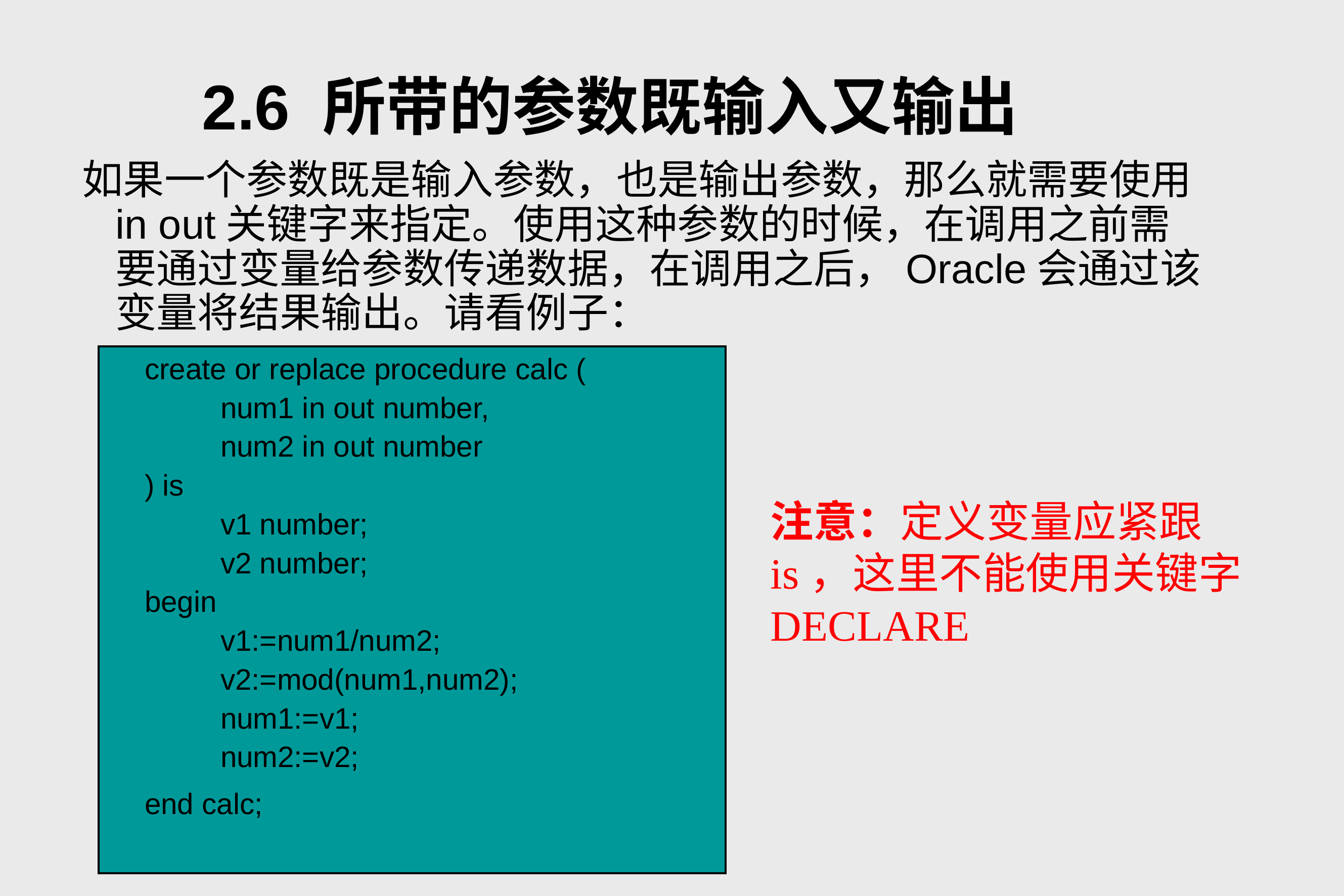

# 2.6 所带的参数既输入又输出
如果一个参数既是输入参数，也是输出参数，那么就需要使用in out关键字来指定。使用这种参数的时候，在调用之前需要通过变量给参数传递数据，在调用之后，Oracle会通过该变量将结果输出。请看例子：
| create or replace procedure calc ( num1 in out number, num2 in out number ) is v1 number; v2 number; begin v1:=num1/num2; v2:=mod(num1,num2); num1:=v1; num2:=v2; end calc; |
| --- |
注意：定义变量应紧跟is，这里不能使用关键字DECLARE